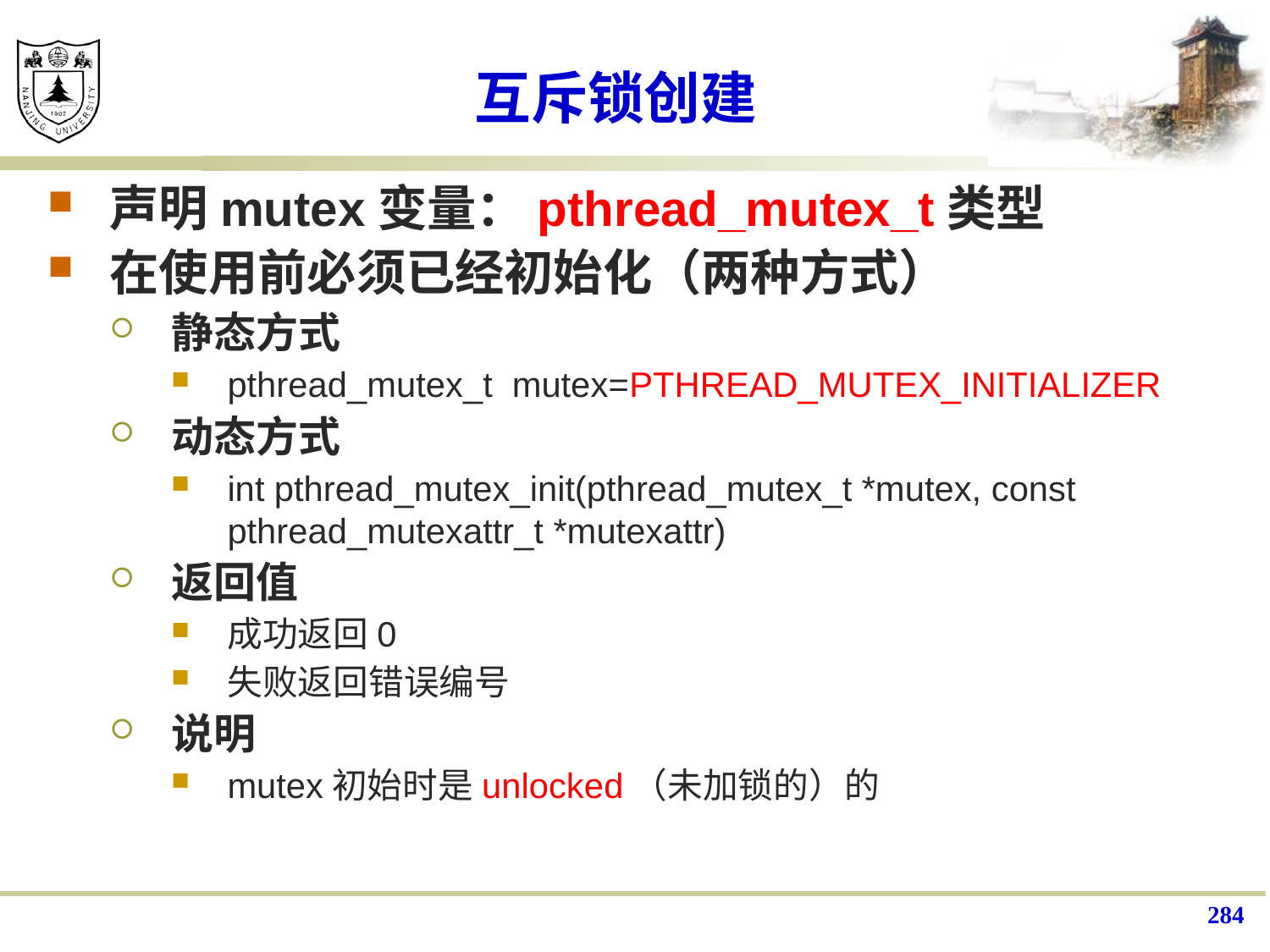

# 互斥锁创建
声明mutex变量：pthread_mutex_t类型
在使用前必须已经初始化（两种方式）
静态方式
pthread_mutex_t  mutex=PTHREAD_MUTEX_INITIALIZER
动态方式
int pthread_mutex_init(pthread_mutex_t *mutex, const pthread_mutexattr_t *mutexattr)
返回值
成功返回0
失败返回错误编号
说明
mutex初始时是unlocked（未加锁的）的
284